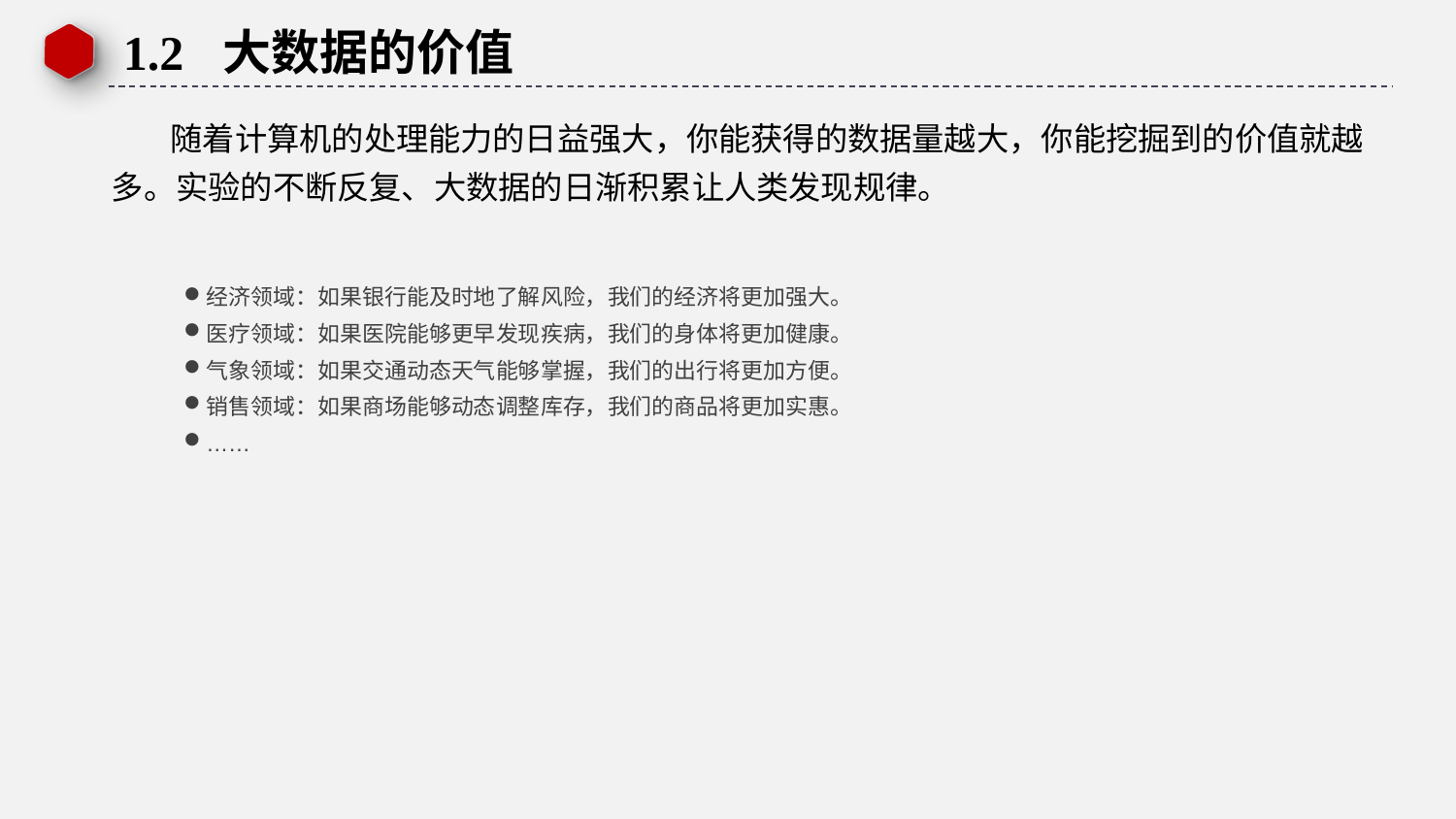

1.2  大数据的价值
       随着计算机的处理能力的日益强大，你能获得的数据量越大，你能挖掘到的价值就越多。实验的不断反复、大数据的日渐积累让人类发现规律。
经济领域：如果银行能及时地了解风险，我们的经济将更加强大。
医疗领域：如果医院能够更早发现疾病，我们的身体将更加健康。
气象领域：如果交通动态天气能够掌握，我们的出行将更加方便。
销售领域：如果商场能够动态调整库存，我们的商品将更加实惠。
……